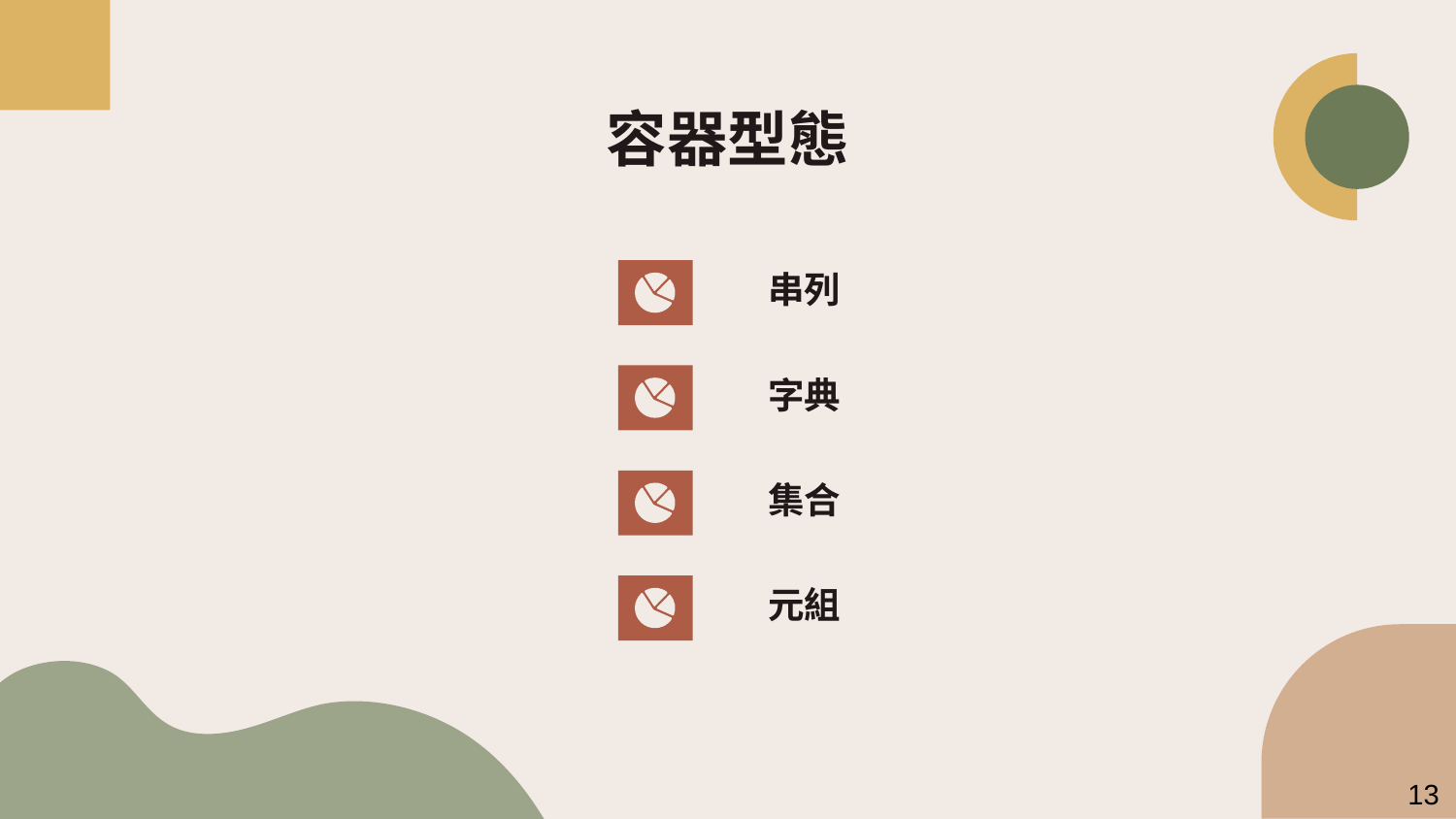

# 容器型態

串列

字典

集合

元組
13